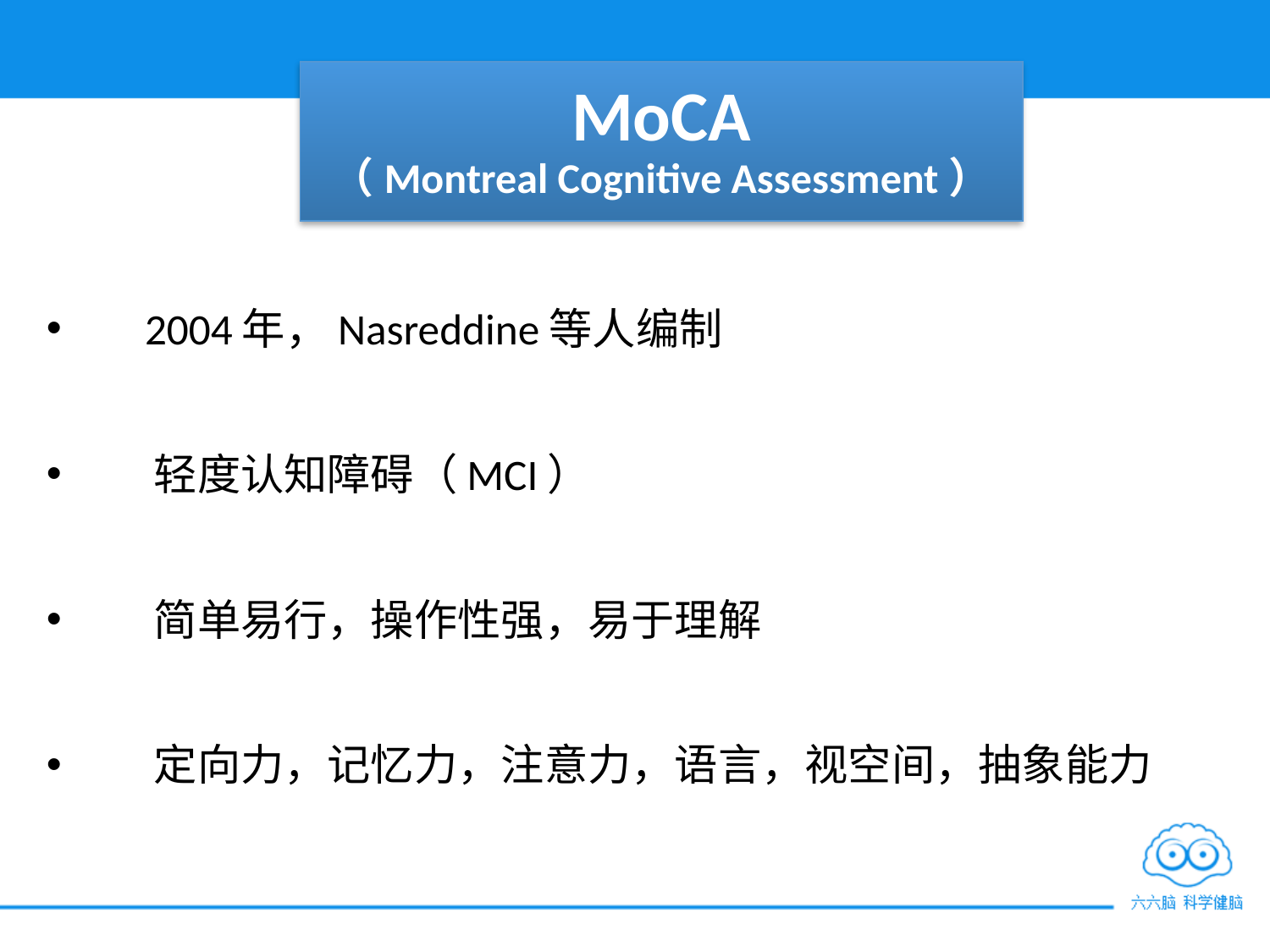

# MoCA （Montreal Cognitive Assessment）
       2004年，Nasreddine等人编制

       轻度认知障碍（MCI）

       简单易行，操作性强，易于理解

       定向力，记忆力，注意力，语言，视空间，抽象能力